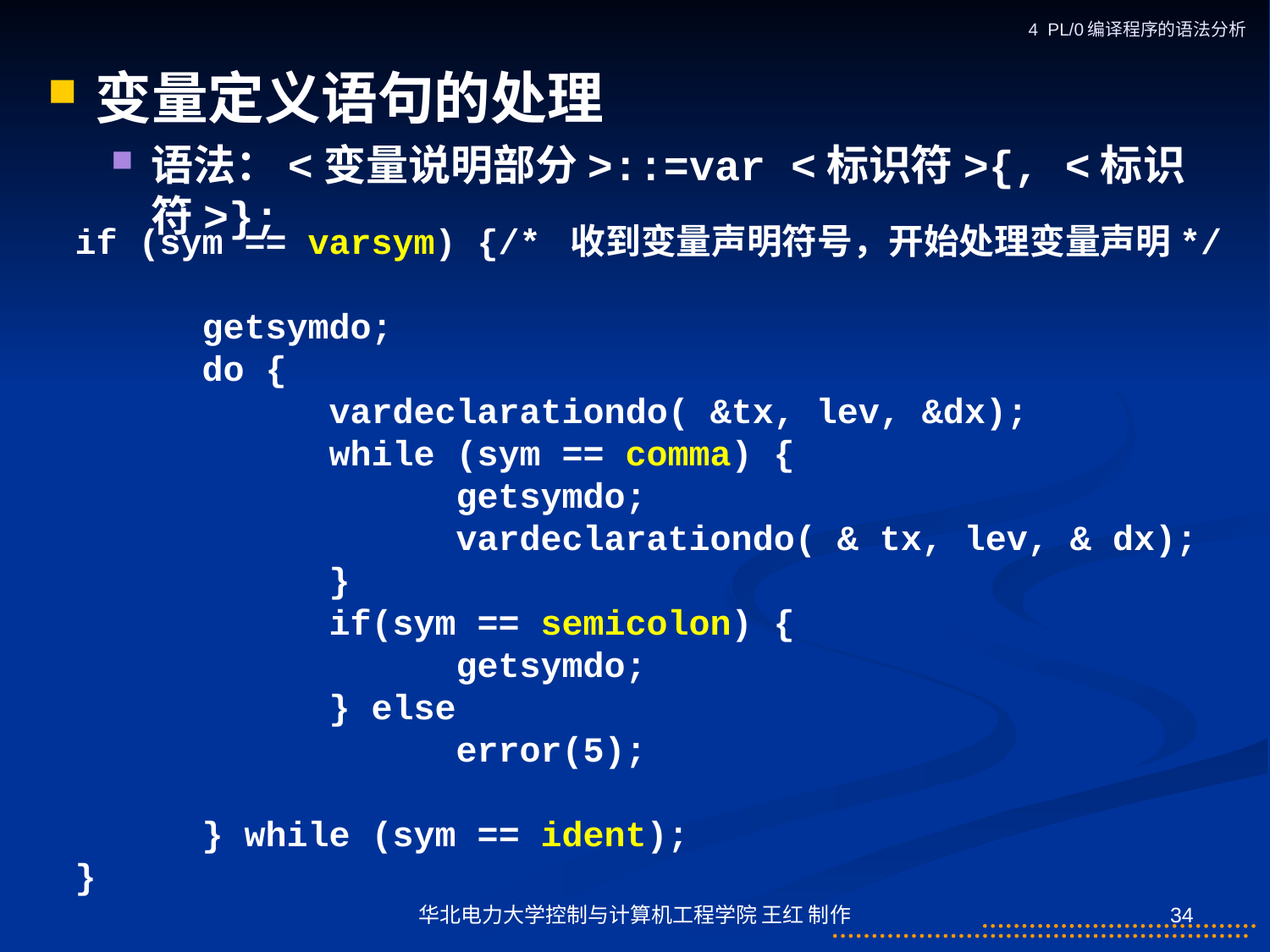

4  PL/0编译程序的语法分析
变量定义语句的处理
语法：<变量说明部分>::=var <标识符>{, <标识符>};
if (sym == varsym) {/* 收到变量声明符号，开始处理变量声明*/

	getsymdo;
	do {
		vardeclarationdo( &tx, lev, &dx);
		while (sym == comma) {
	            getsymdo;
      	      vardeclarationdo( & tx, lev, & dx);
        	}
          	if(sym == semicolon) {
            	getsymdo;
		} else
			error(5);

	} while (sym == ident);
}
华北电力大学控制与计算机工程学院 王红 制作
34